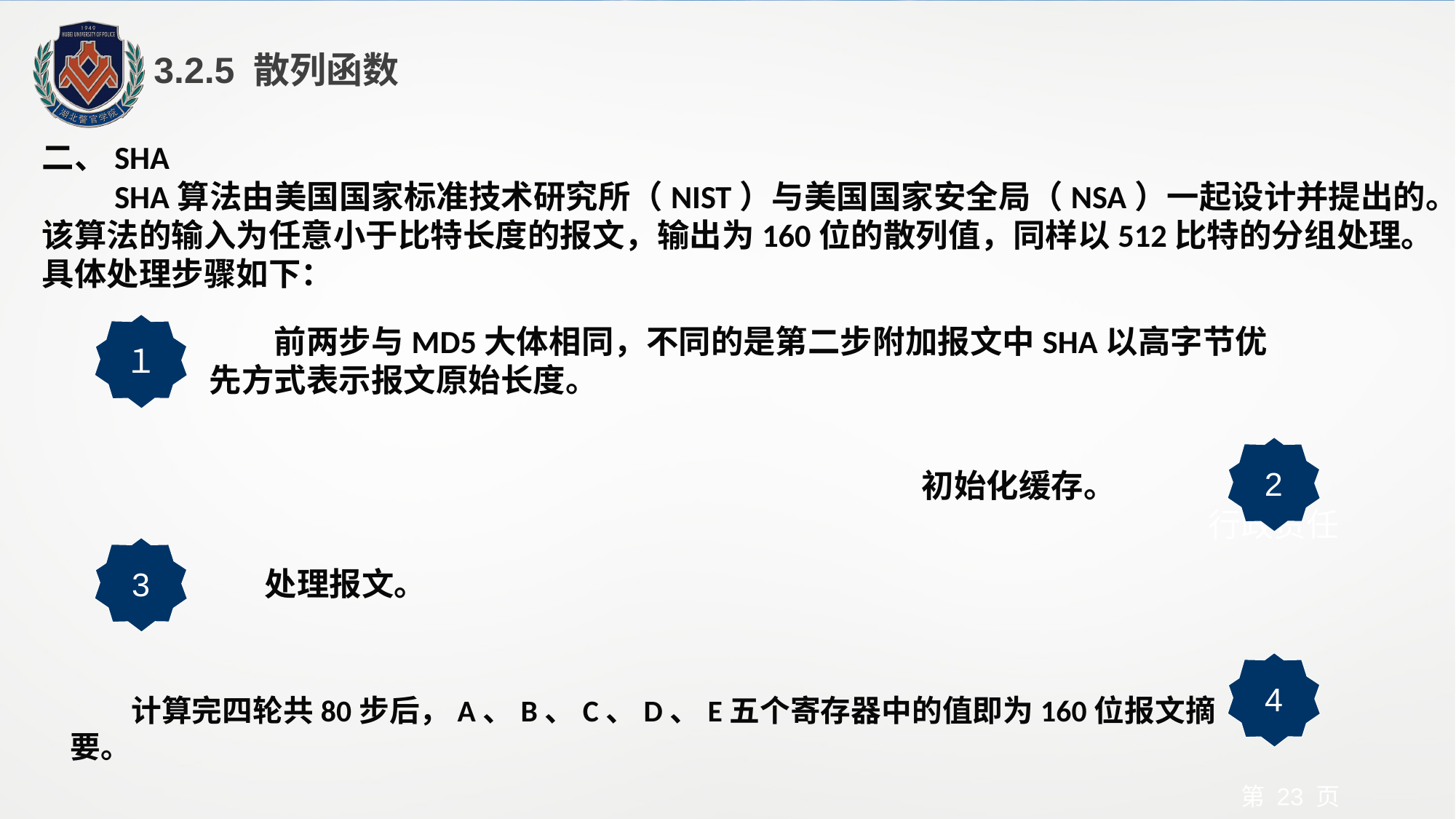

3.2.5 散列函数
二、SHA
　　SHA算法由美国国家标准技术研究所（NIST）与美国国家安全局（NSA）一起设计并提出的。该算法的输入为任意小于比特长度的报文，输出为160位的散列值，同样以512比特的分组处理。具体处理步骤如下：

　　前两步与MD5大体相同，不同的是第二步附加报文中SHA以高字节优先方式表示报文原始长度。
１

　　初始化缓存。
2
行政责任

3
处理报文。

4
　　计算完四轮共80步后，A、B、C、D、E五个寄存器中的值即为160位报文摘要。